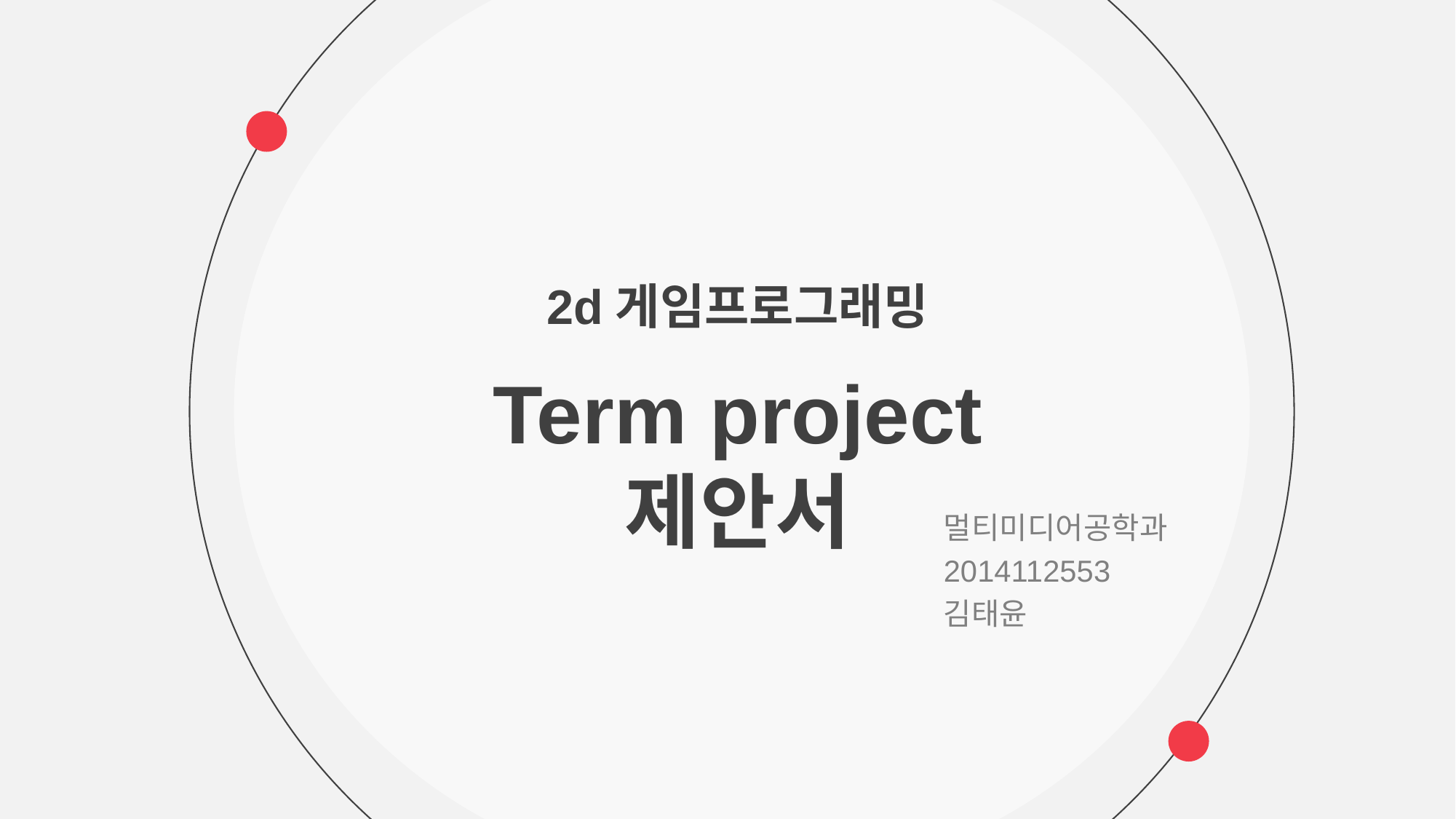

2d게임프로그래밍
Term project 제안서
멀티미디어공학과
2014112553
김태윤